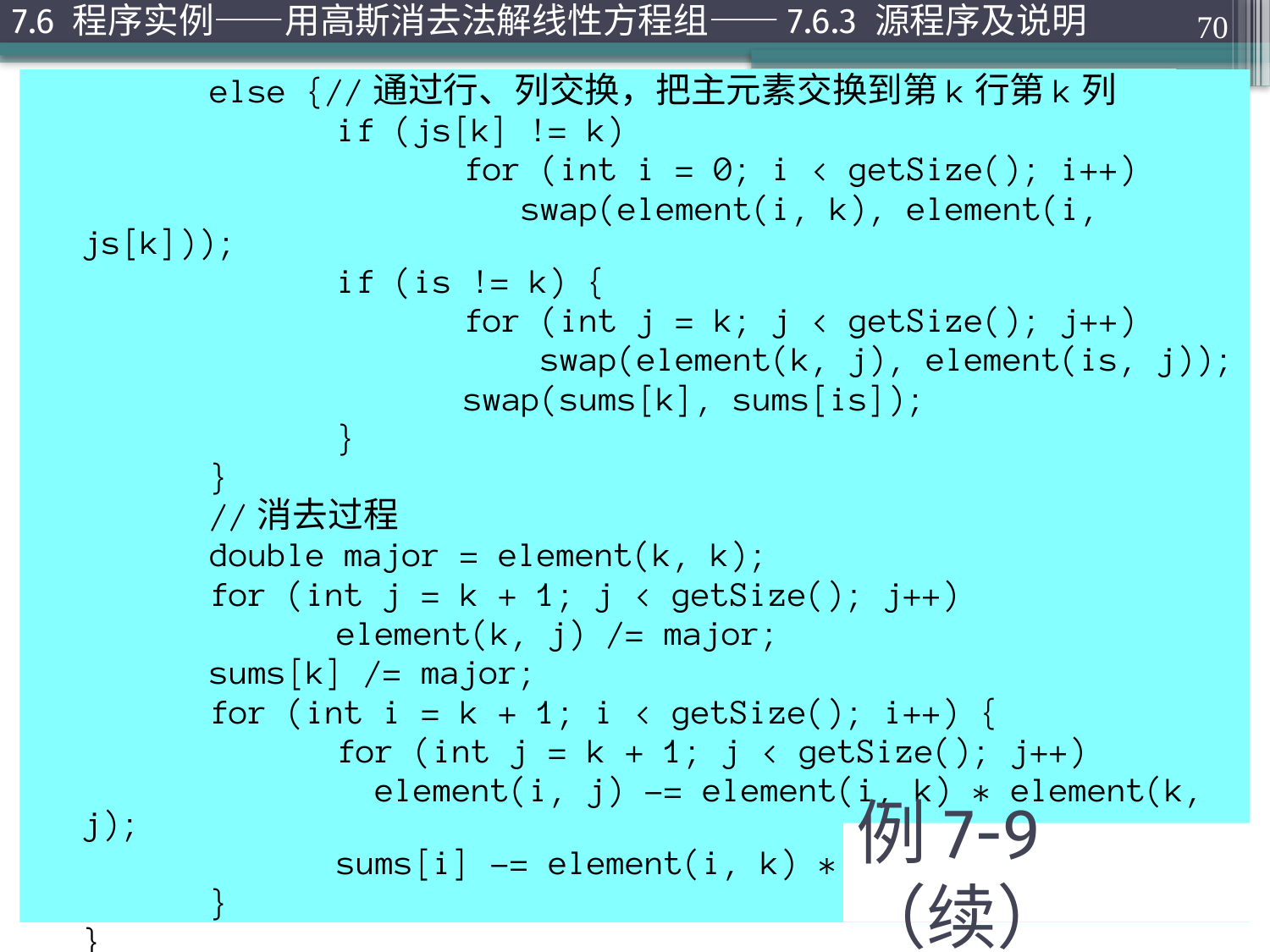

7.6 程序实例——用高斯消去法解线性方程组——7.6.3 源程序及说明
70
		else {//通过行、列交换，把主元素交换到第k行第k列
			if (js[k] != k)
				for (int i = 0; i < getSize(); i++)
				   swap(element(i, k), element(i, js[k]));
			if (is != k) {
				for (int j = k; j < getSize(); j++)
				    swap(element(k, j), element(is, j));
				swap(sums[k], sums[is]);
			}
		}
		//消去过程
		double major = element(k, k);
		for (int j = k + 1; j < getSize(); j++)
			element(k, j) /= major;
		sums[k] /= major;
		for (int i = k + 1; i < getSize(); i++) {
			for (int j = k + 1; j < getSize(); j++)
			  element(i, j) -= element(i, k) * element(k, j);
			sums[i] -= element(i, k) * sums[k];
		}
	}

# 例7-9（续）